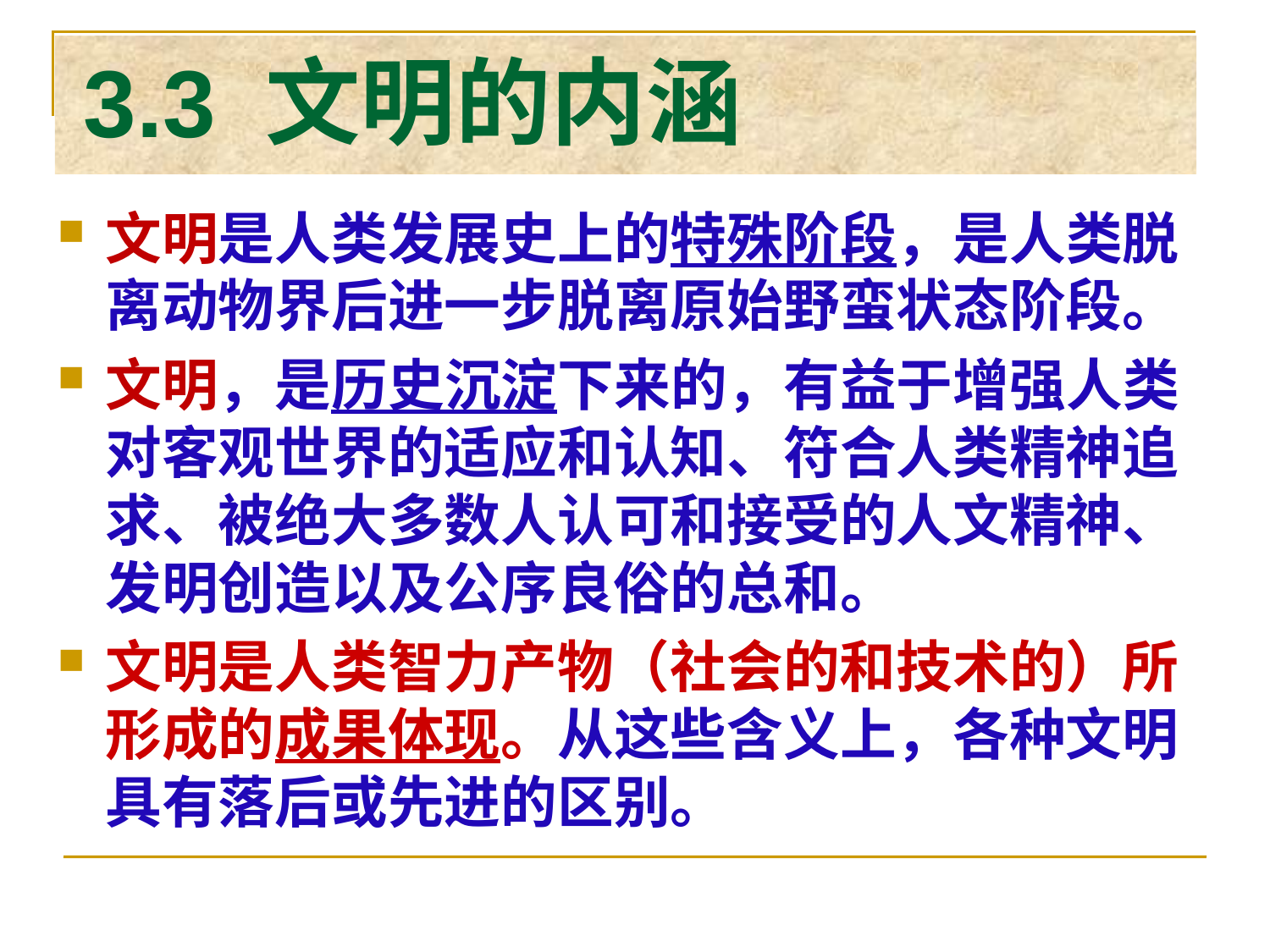

# 3.3 文明的内涵
文明是人类发展史上的特殊阶段，是人类脱离动物界后进一步脱离原始野蛮状态阶段。
文明，是历史沉淀下来的，有益于增强人类对客观世界的适应和认知、符合人类精神追求、被绝大多数人认可和接受的人文精神、发明创造以及公序良俗的总和。
文明是人类智力产物（社会的和技术的）所形成的成果体现。从这些含义上，各种文明具有落后或先进的区别。

64